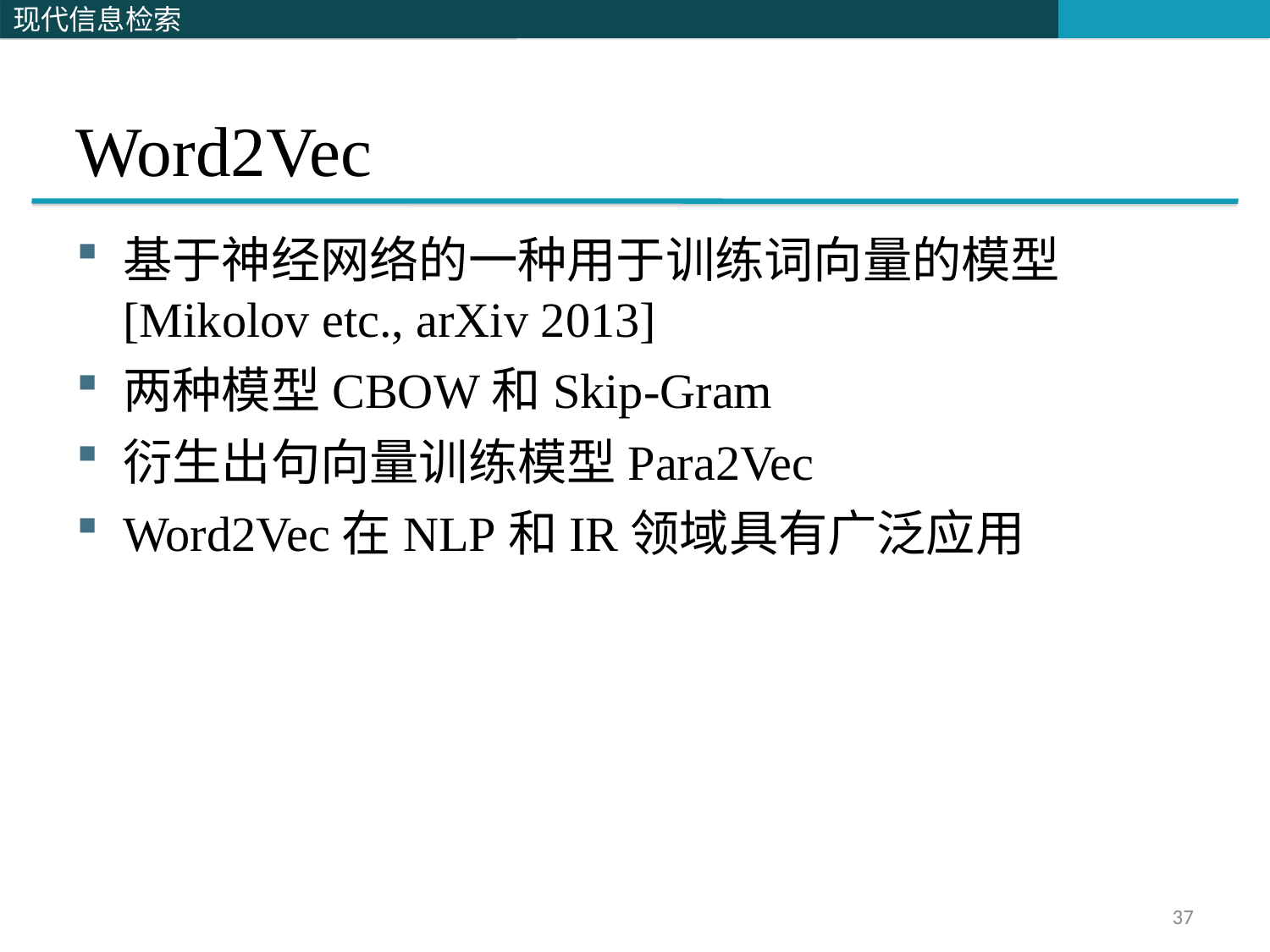

Word2Vec
基于神经网络的一种用于训练词向量的模型[Mikolov etc., arXiv 2013]
两种模型CBOW和Skip-Gram
衍生出句向量训练模型Para2Vec
Word2Vec在NLP和IR领域具有广泛应用
37